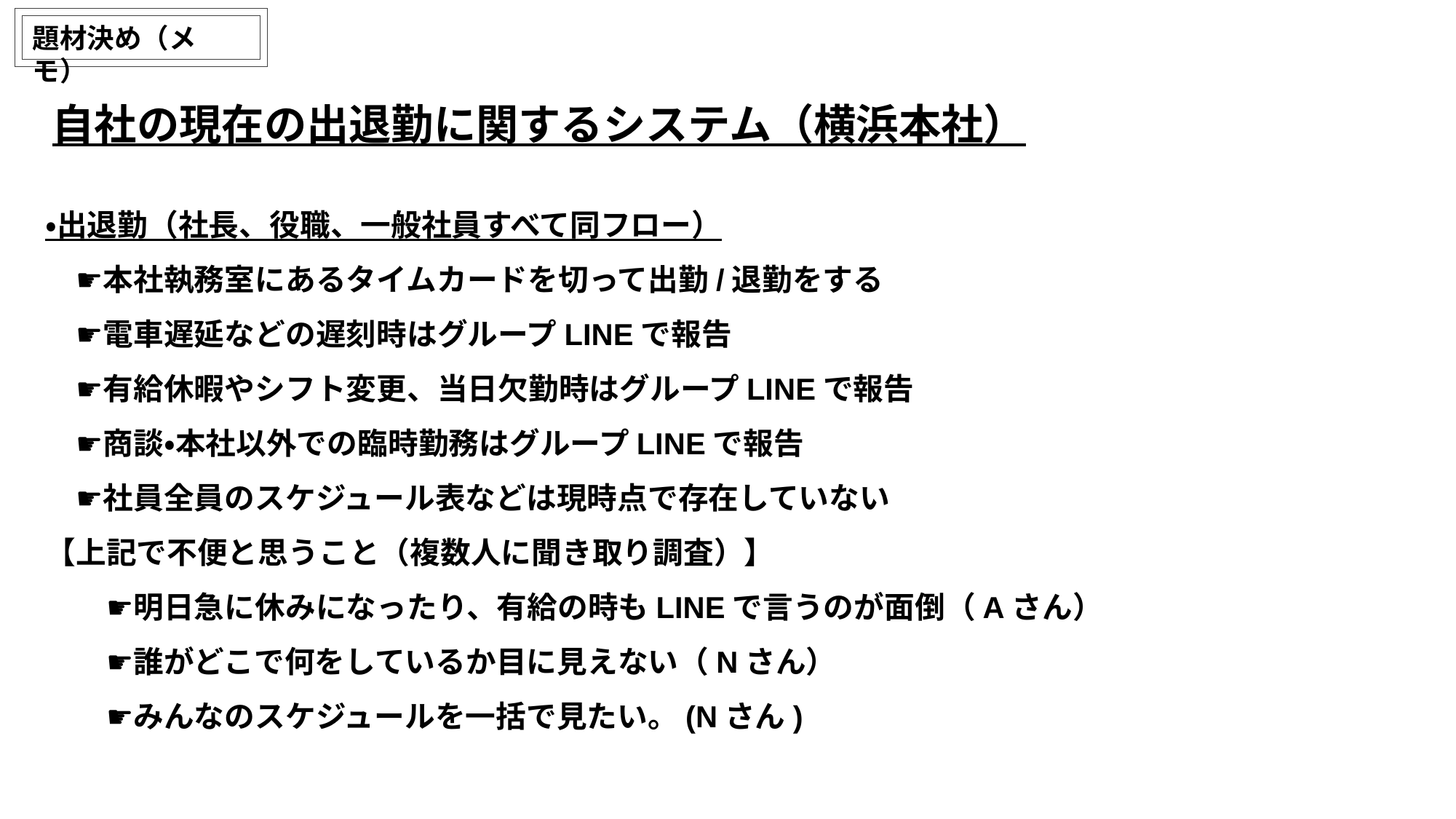

題材決め（メモ）
自社の現在の出退勤に関するシステム（横浜本社）
・出退勤（社長、役職、一般社員すべて同フロー）
　☛本社執務室にあるタイムカードを切って出勤/退勤をする
　☛電車遅延などの遅刻時はグループLINEで報告
　☛有給休暇やシフト変更、当日欠勤時はグループLINEで報告
　☛商談・本社以外での臨時勤務はグループLINEで報告
　☛社員全員のスケジュール表などは現時点で存在していない
【上記で不便と思うこと（複数人に聞き取り調査）】
　　☛明日急に休みになったり、有給の時もLINEで言うのが面倒（Aさん）
　　☛誰がどこで何をしているか目に見えない（Nさん）
　　☛みんなのスケジュールを一括で見たい。(Nさん)